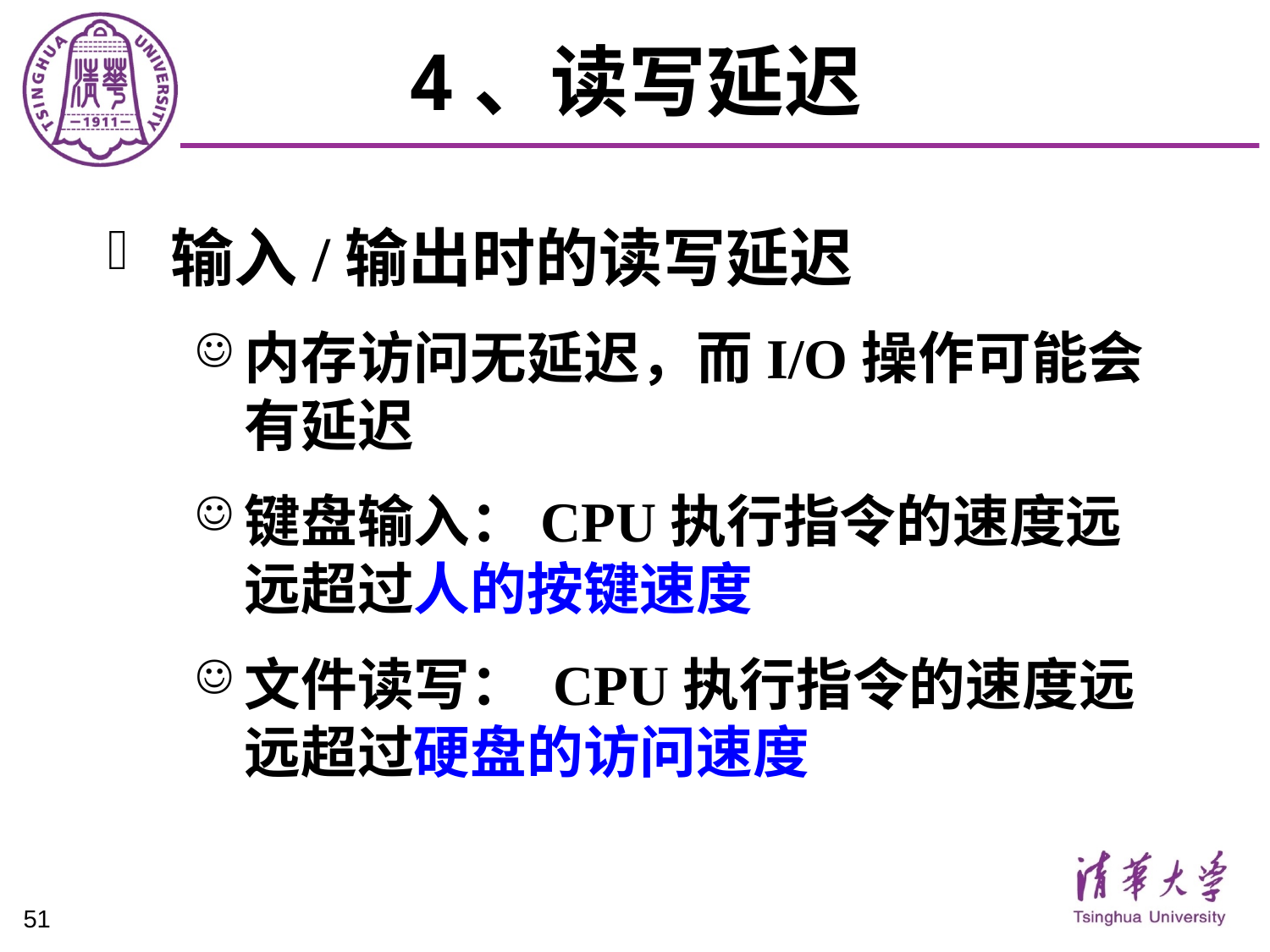

# 4、读写延迟
输入/输出时的读写延迟
内存访问无延迟，而I/O操作可能会有延迟
键盘输入：CPU执行指令的速度远远超过人的按键速度
文件读写： CPU执行指令的速度远远超过硬盘的访问速度
51